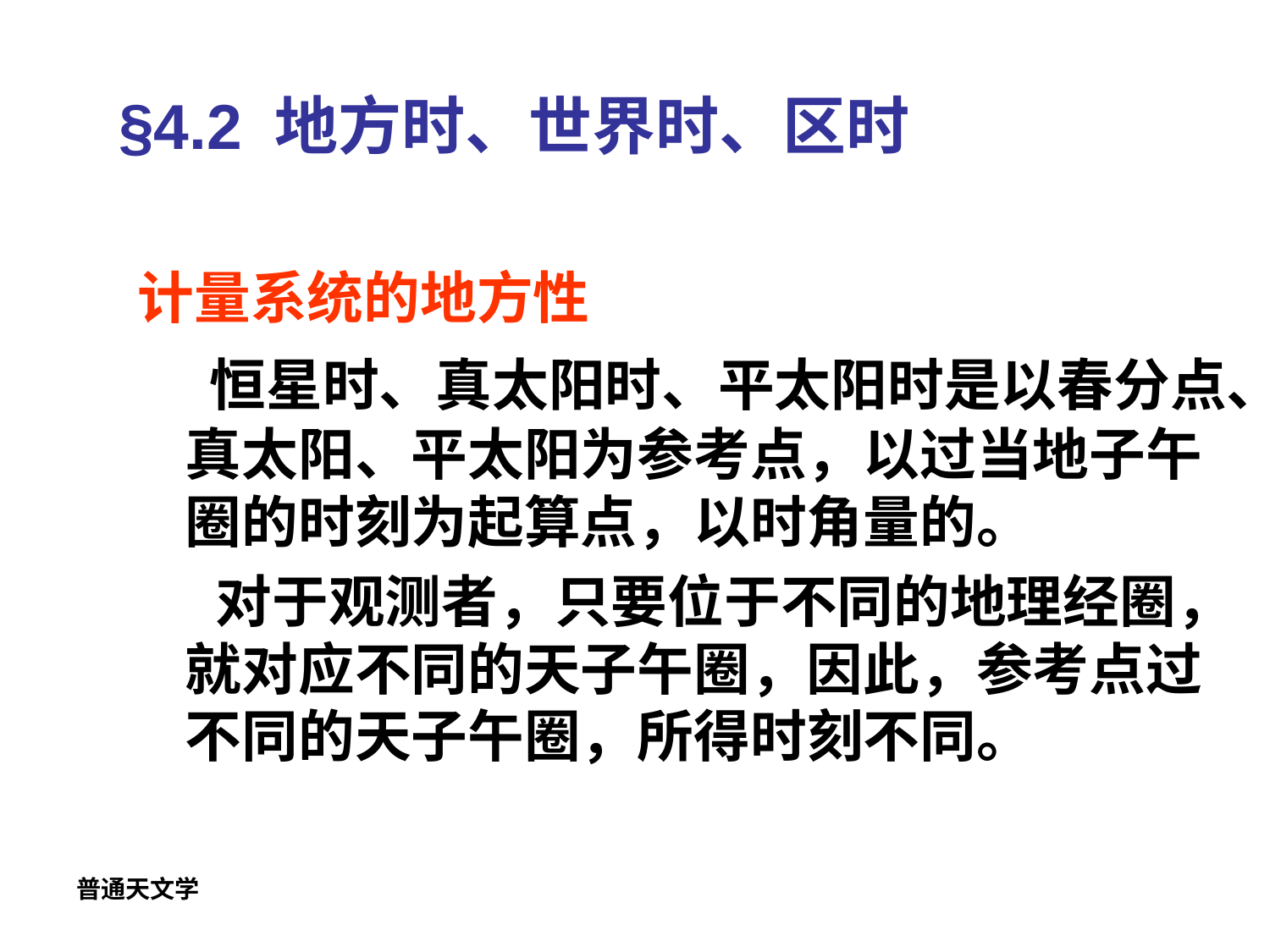

# §4.2 地方时、世界时、区时
计量系统的地方性
    恒星时、真太阳时、平太阳时是以春分点、真太阳、平太阳为参考点，以过当地子午圈的时刻为起算点，以时角量的。
     对于观测者，只要位于不同的地理经圈，就对应不同的天子午圈，因此，参考点过不同的天子午圈，所得时刻不同。
普通天文学